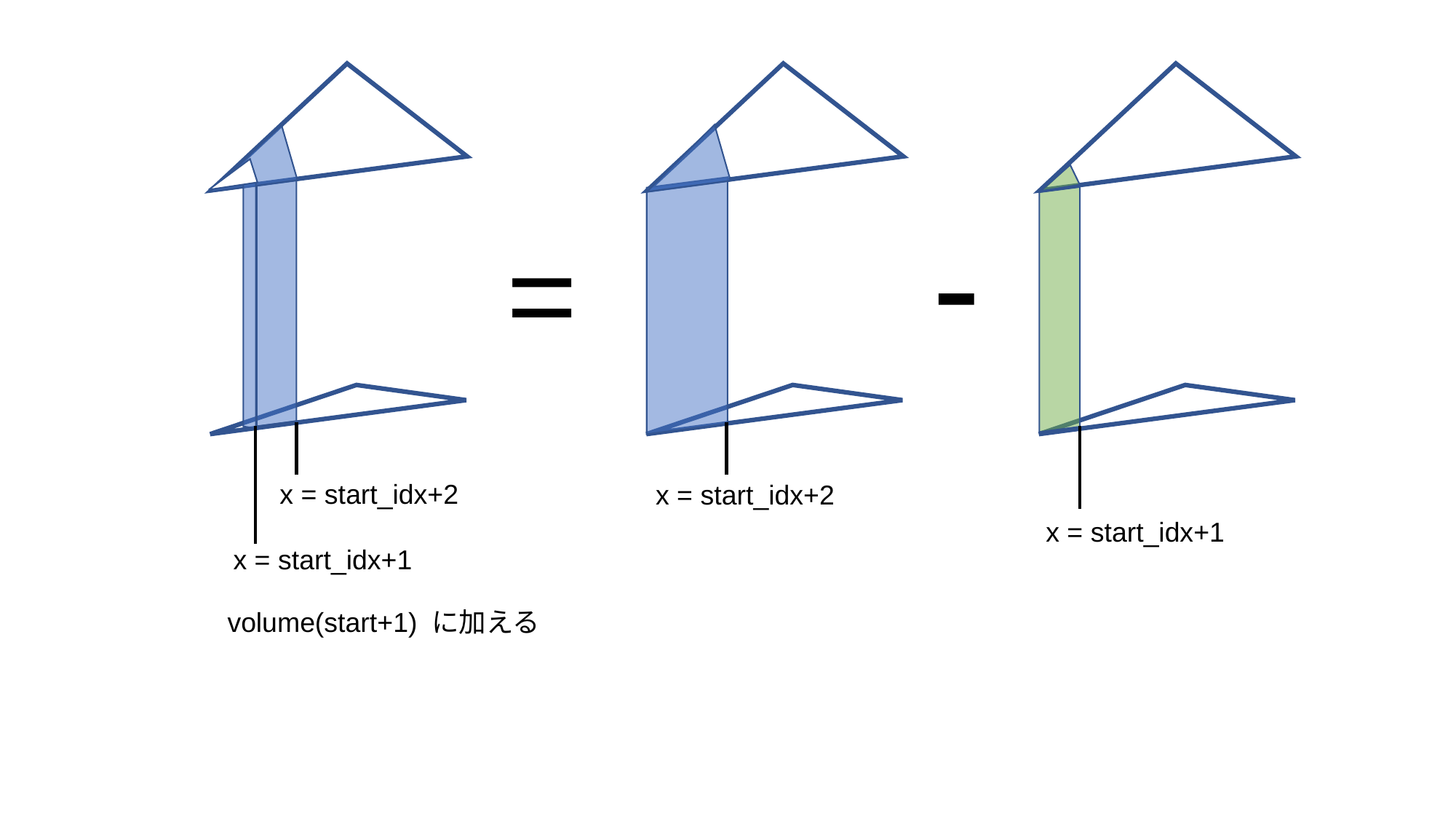

-
=

x = start_idx+2
x = start_idx+2
x = start_idx+1
x = start_idx+1
volume(start+1) に加える